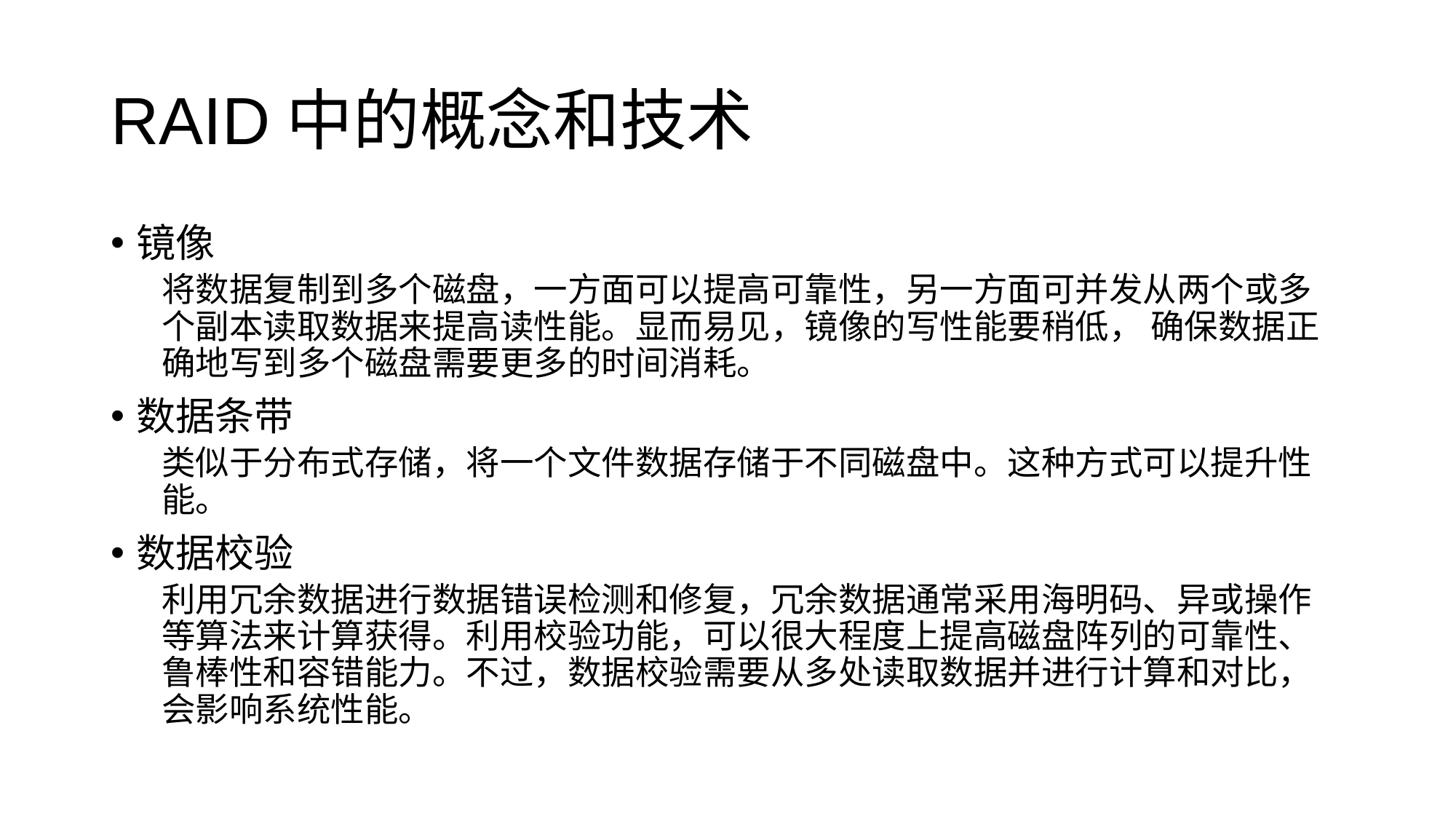

# RAID中的概念和技术
镜像
将数据复制到多个磁盘，一方面可以提高可靠性，另一方面可并发从两个或多个副本读取数据来提高读性能。显而易见，镜像的写性能要稍低， 确保数据正确地写到多个磁盘需要更多的时间消耗。
数据条带
类似于分布式存储，将一个文件数据存储于不同磁盘中。这种方式可以提升性能。
数据校验
利用冗余数据进行数据错误检测和修复，冗余数据通常采用海明码、异或操作等算法来计算获得。利用校验功能，可以很大程度上提高磁盘阵列的可靠性、鲁棒性和容错能力。不过，数据校验需要从多处读取数据并进行计算和对比，会影响系统性能。